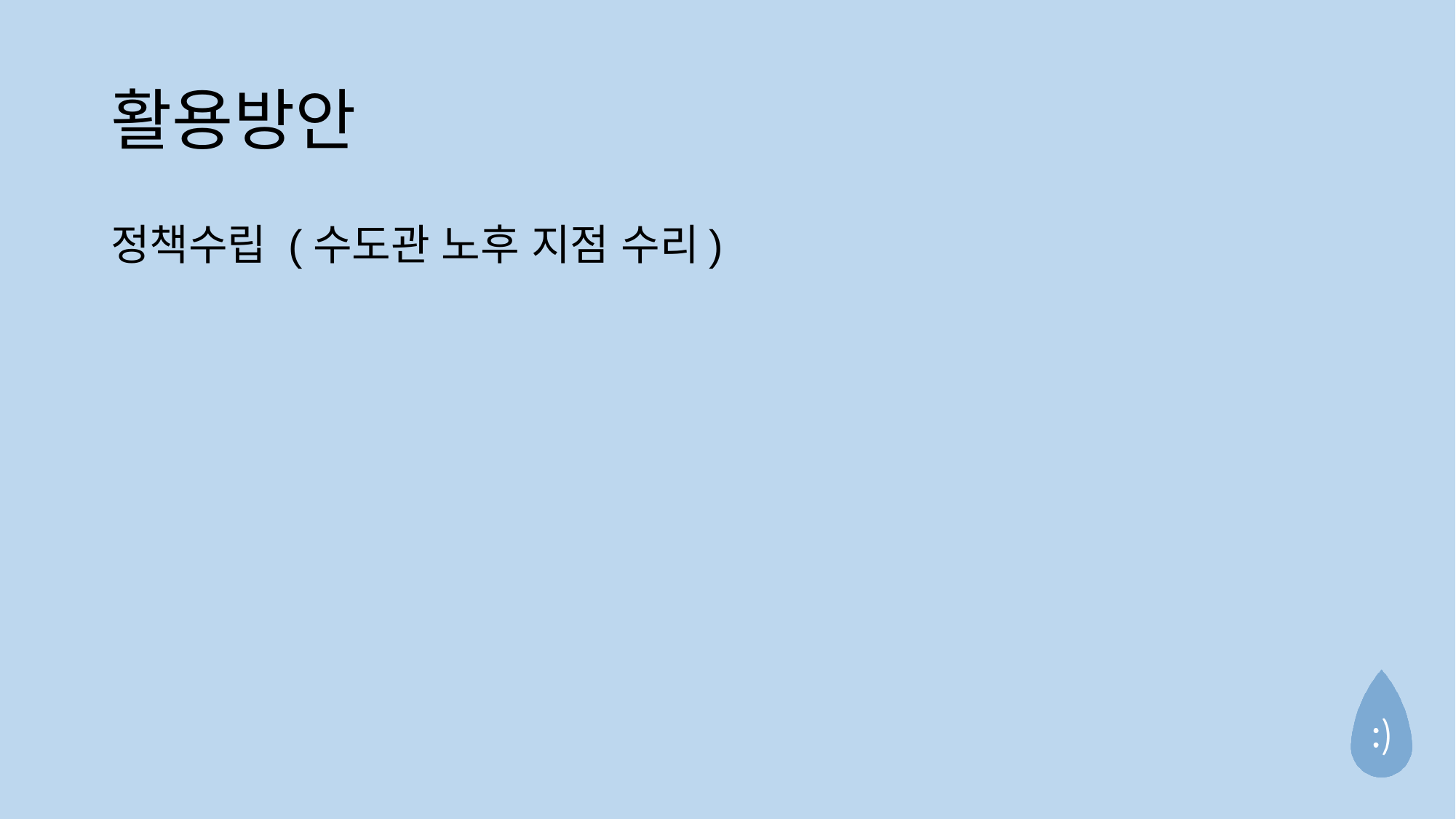

# 활용방안
정책수립 (수도관 노후 지점 수리)